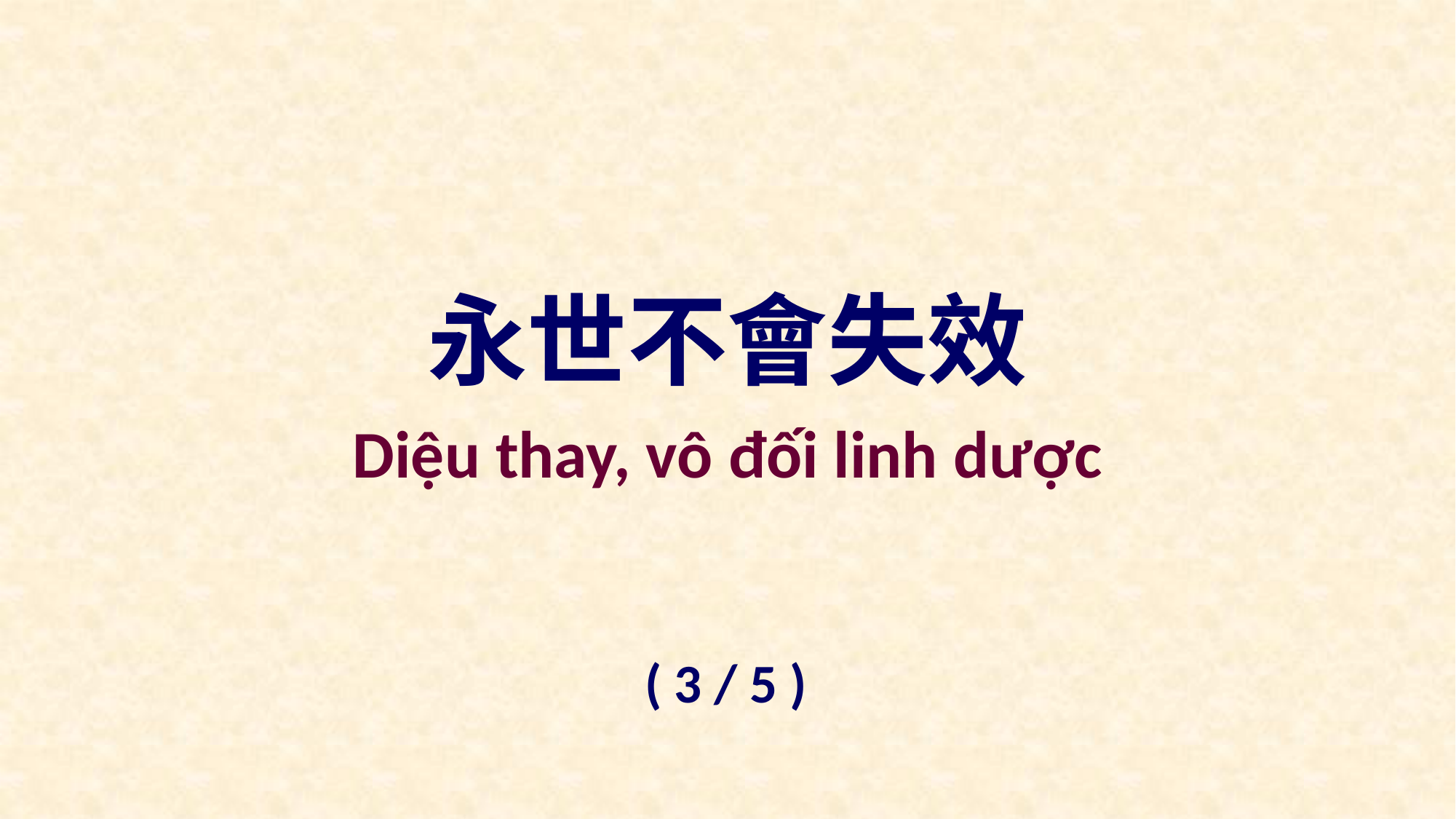

永世不會失效
Diệu thay, vô đối linh dược
( 3 / 5 )